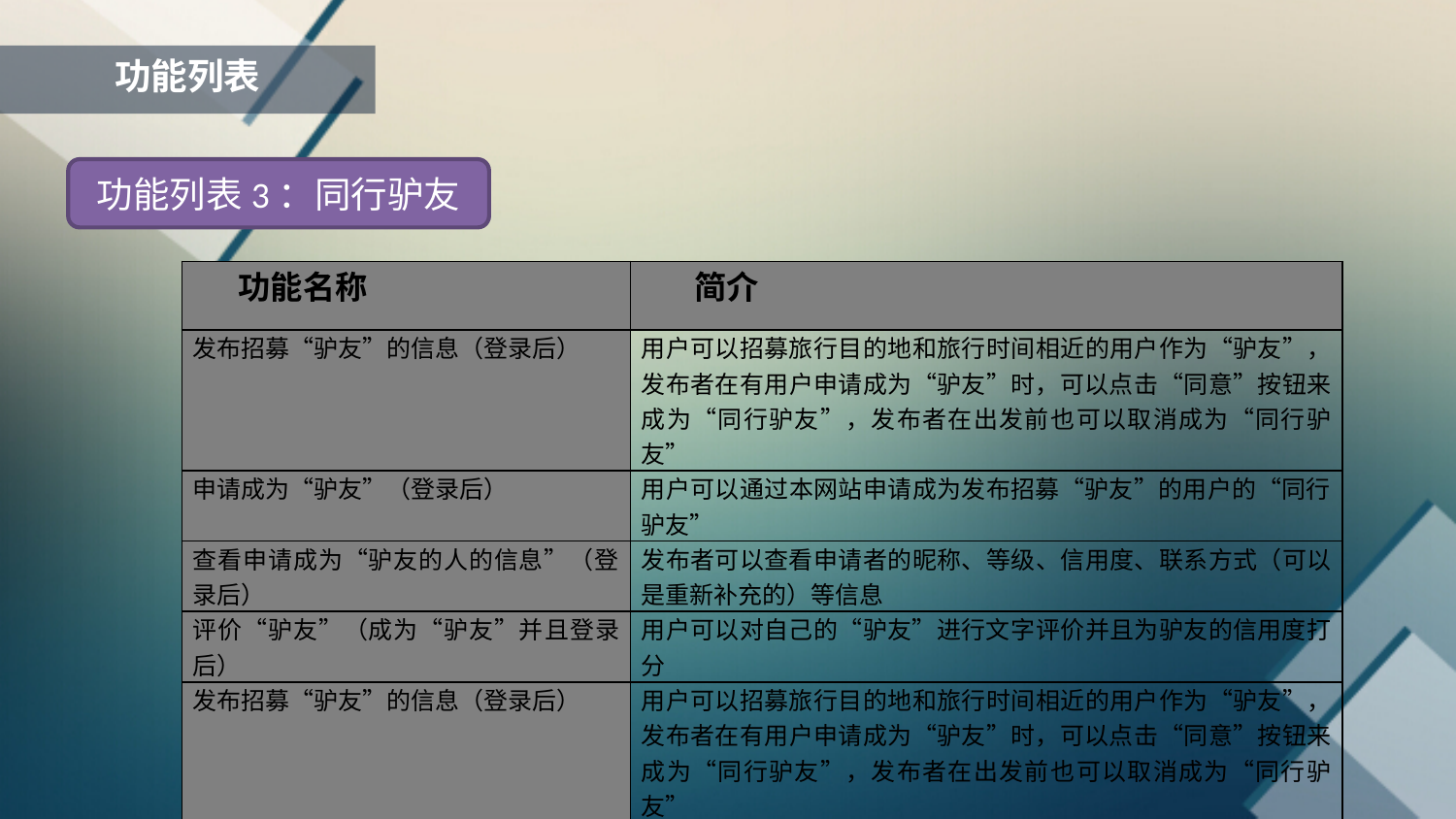

功能列表
功能列表3：同行驴友
| 功能名称 | 简介 |
| --- | --- |
| 发布招募“驴友”的信息（登录后） | 用户可以招募旅行目的地和旅行时间相近的用户作为“驴友”，发布者在有用户申请成为“驴友”时，可以点击“同意”按钮来成为“同行驴友”，发布者在出发前也可以取消成为“同行驴友” |
| 申请成为“驴友”（登录后） | 用户可以通过本网站申请成为发布招募“驴友”的用户的“同行驴友” |
| 查看申请成为“驴友的人的信息”（登录后） | 发布者可以查看申请者的昵称、等级、信用度、联系方式（可以是重新补充的）等信息 |
| 评价“驴友”（成为“驴友”并且登录后） | 用户可以对自己的“驴友”进行文字评价并且为驴友的信用度打分 |
| 发布招募“驴友”的信息（登录后） | 用户可以招募旅行目的地和旅行时间相近的用户作为“驴友”，发布者在有用户申请成为“驴友”时，可以点击“同意”按钮来成为“同行驴友”，发布者在出发前也可以取消成为“同行驴友” |
| 申请成为“驴友”（登录后） | 用户可以通过本网站申请成为发布招募“驴友”的用户的“同行驴友” |
| 查看申请成为“驴友的人的信息”（登录后） | 发布者可以查看申请者的昵称、等级、信用度、联系方式（可以是重新补充的）等信息 |